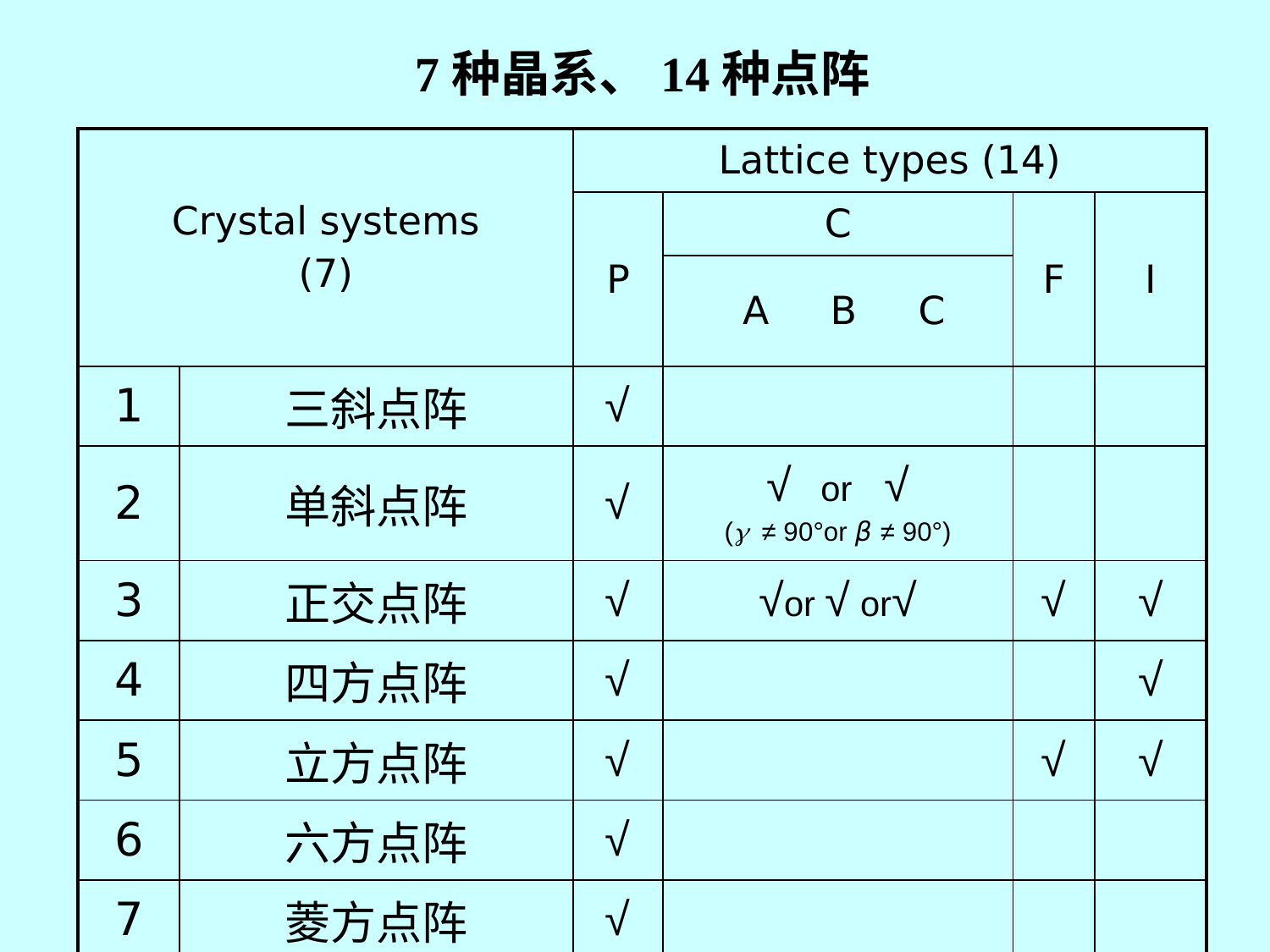

7种晶系、14种点阵
| Crystal systems (7) |  | Lattice types (14) |  |  |  |
| --- | --- | --- | --- | --- | --- |
|  |  | P | C | F | I |
|  |  |  | A B C |  |  |
| 1 | 三斜点阵 | √ |  |  |  |
| 2 | 单斜点阵 | √ | √ or √ (γ ≠ 90°or β ≠ 90°) |  |  |
| 3 | 正交点阵 | √ | √or √ or√ | √ | √ |
| 4 | 四方点阵 | √ |  |  | √ |
| 5 | 立方点阵 | √ |  | √ | √ |
| 6 | 六方点阵 | √ |  |  |  |
| 7 | 菱方点阵 | √ |  |  |  |